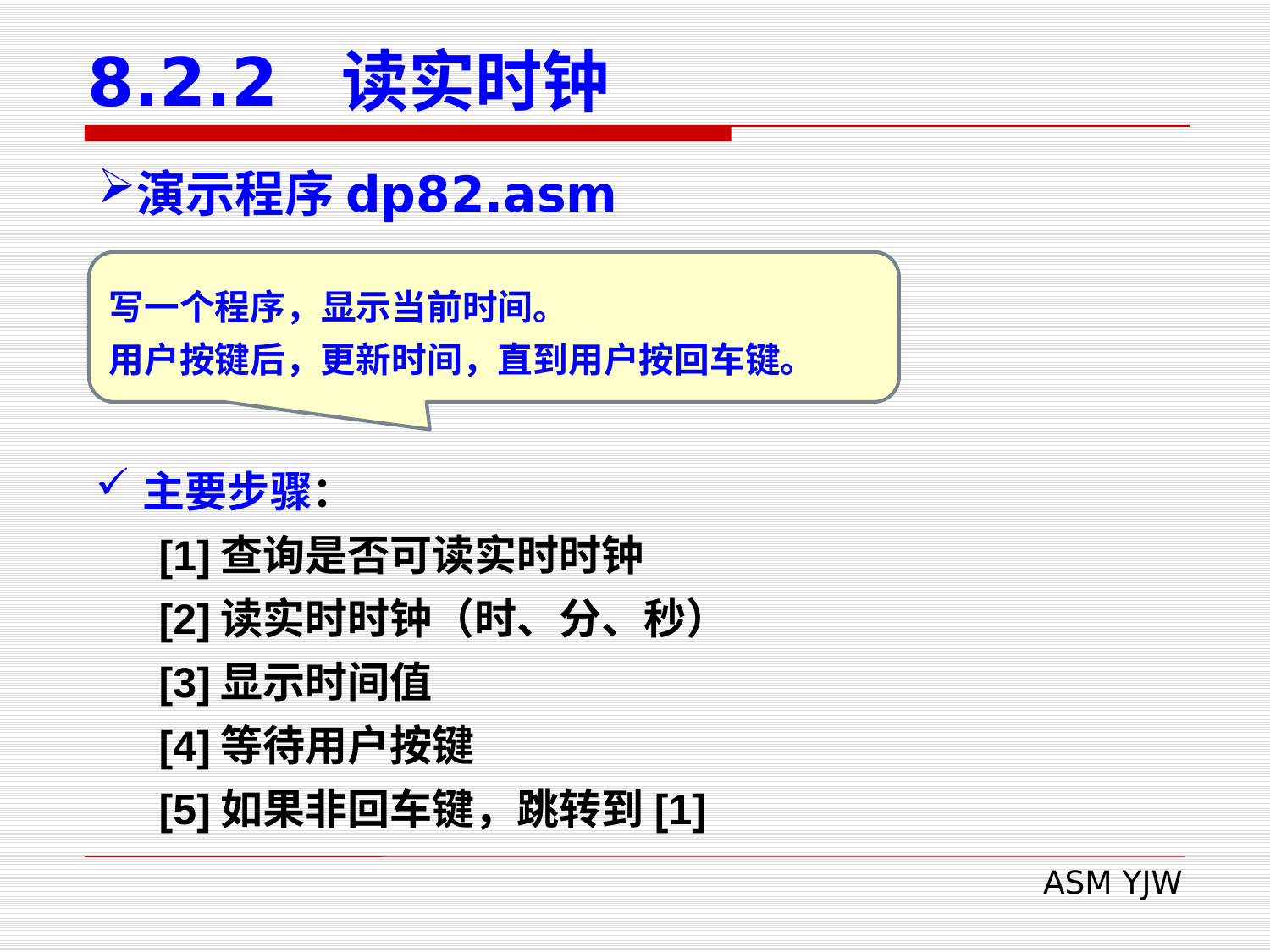

# 8.2.2  读实时钟
演示程序dp82.asm
写一个程序，显示当前时间。
用户按键后，更新时间，直到用户按回车键。

主要步骤：
[1]查询是否可读实时时钟
[2]读实时时钟（时、分、秒）
[3]显示时间值
[4]等待用户按键
[5]如果非回车键，跳转到[1]